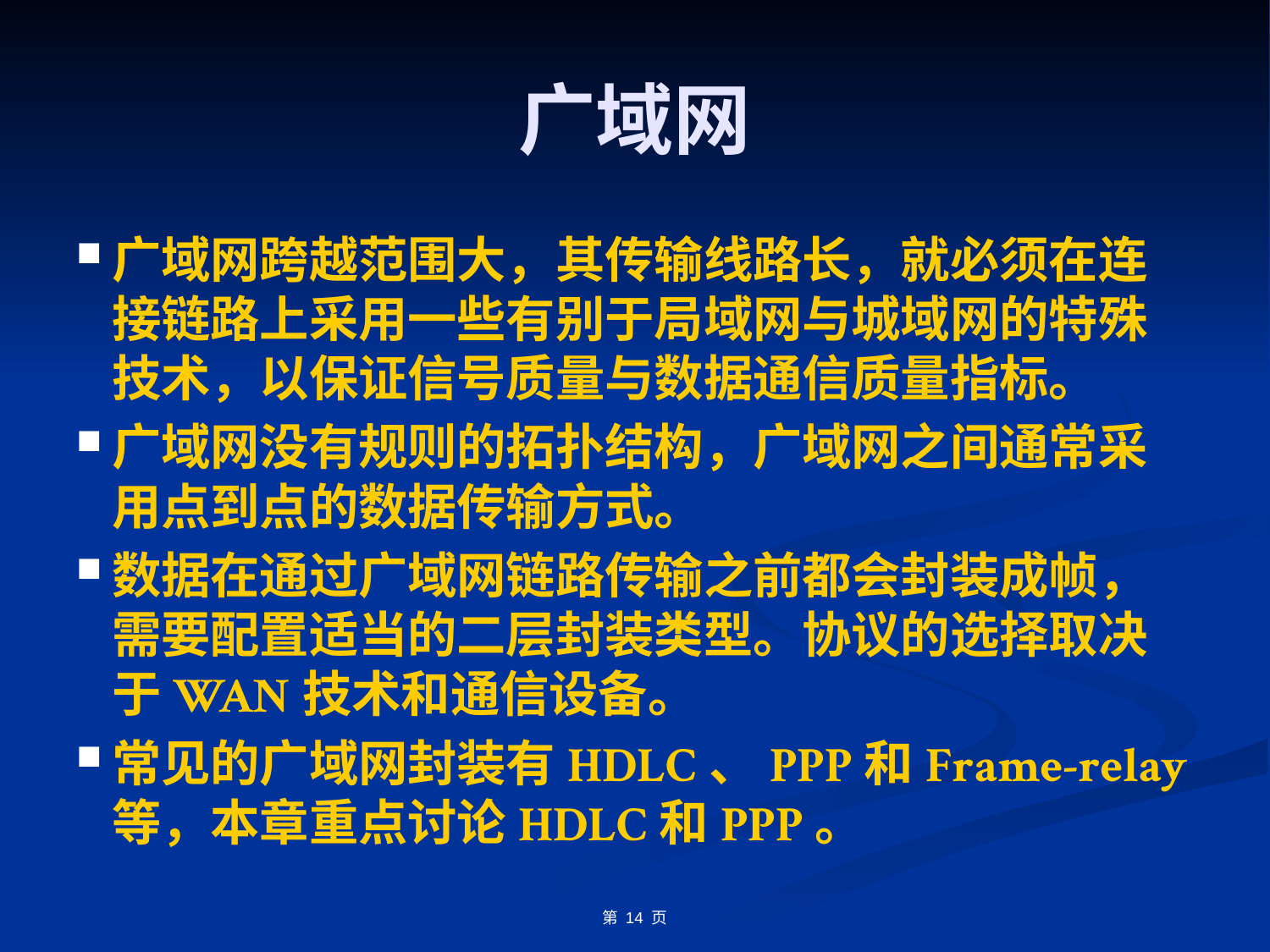

# 广域网
广域网跨越范围大，其传输线路长，就必须在连接链路上采用一些有别于局域网与城域网的特殊技术，以保证信号质量与数据通信质量指标。
广域网没有规则的拓扑结构，广域网之间通常采用点到点的数据传输方式。
数据在通过广域网链路传输之前都会封装成帧，需要配置适当的二层封装类型。协议的选择取决于WAN技术和通信设备。
常见的广域网封装有HDLC、PPP和Frame-relay等，本章重点讨论HDLC和PPP。
第 14 页